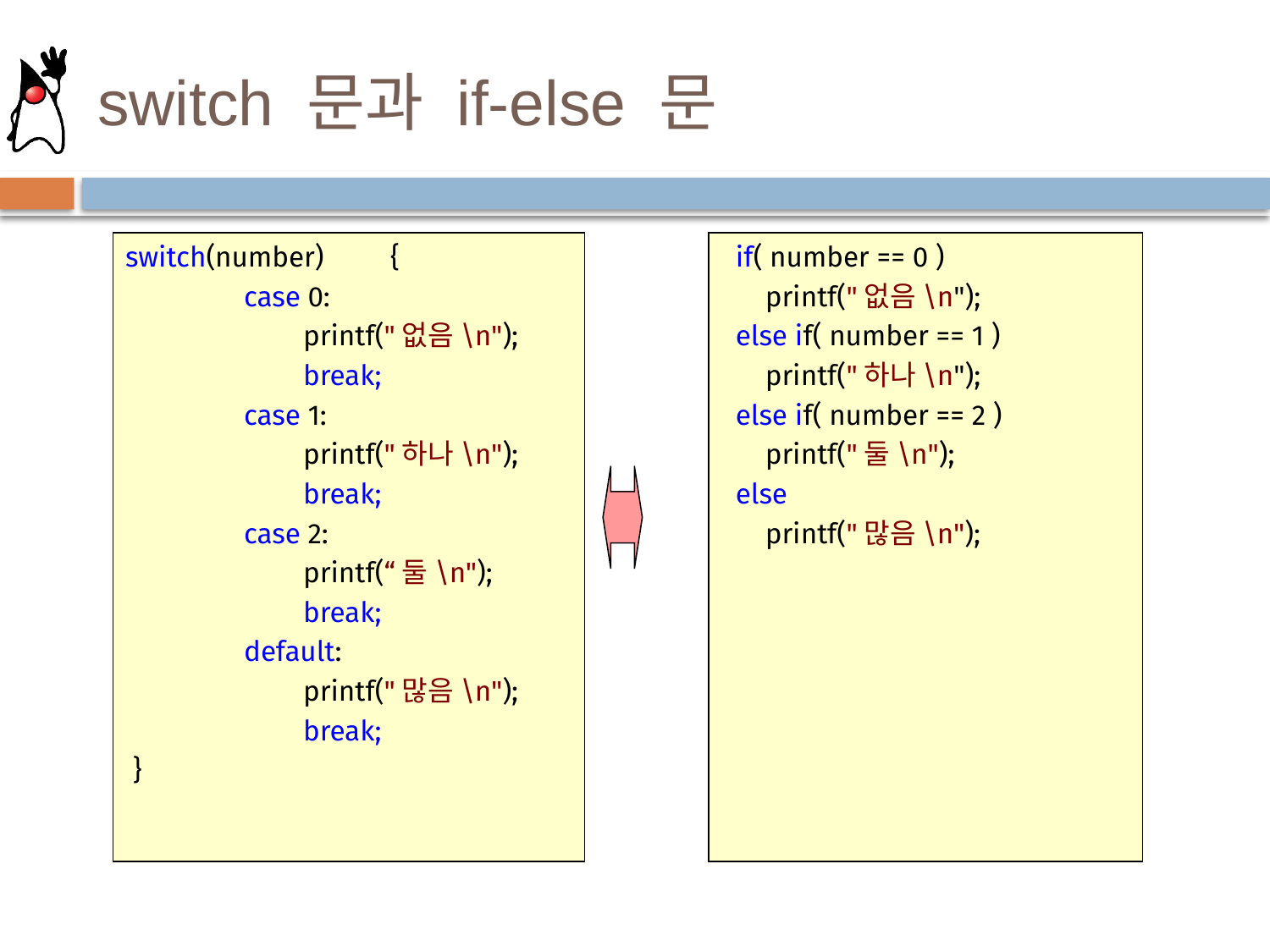

# switch 문과 if-else 문
switch(number)         {
                case 0:
                        printf("없음\n");
                        break;
                case 1:
                        printf("하나\n");
                        break;
                case 2:
                        printf(“둘\n");
                        break;
                default:
                        printf("많음\n");
                        break;
 }
  if( number == 0 )
      printf("없음\n");
  else if( number == 1 )
      printf("하나\n");
  else if( number == 2 )
      printf("둘\n");
  else
      printf("많음\n");